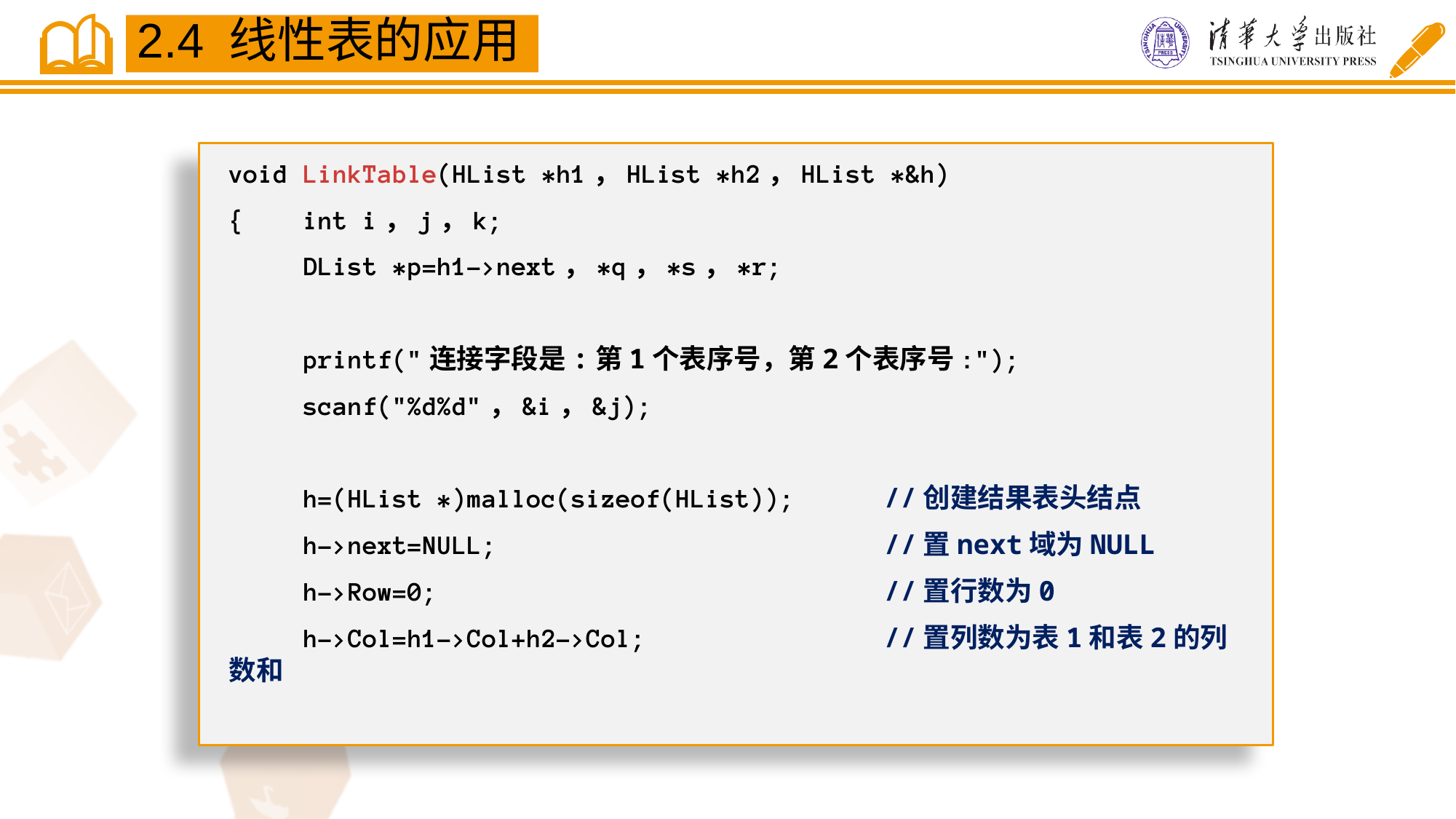

2.4 线性表的应用
void LinkTable(HList *h1，HList *h2，HList *&h)
{    int i，j，k;
     DList *p=h1->next，*q，*s，*r;

     printf("连接字段是:第1个表序号，第2个表序号:");
     scanf("%d%d"，&i，&j);

     h=(HList *)malloc(sizeof(HList));	//创建结果表头结点
     h->next=NULL;				//置next域为NULL
     h->Row=0;					//置行数为0
     h->Col=h1->Col+h2->Col;			//置列数为表1和表2的列数和